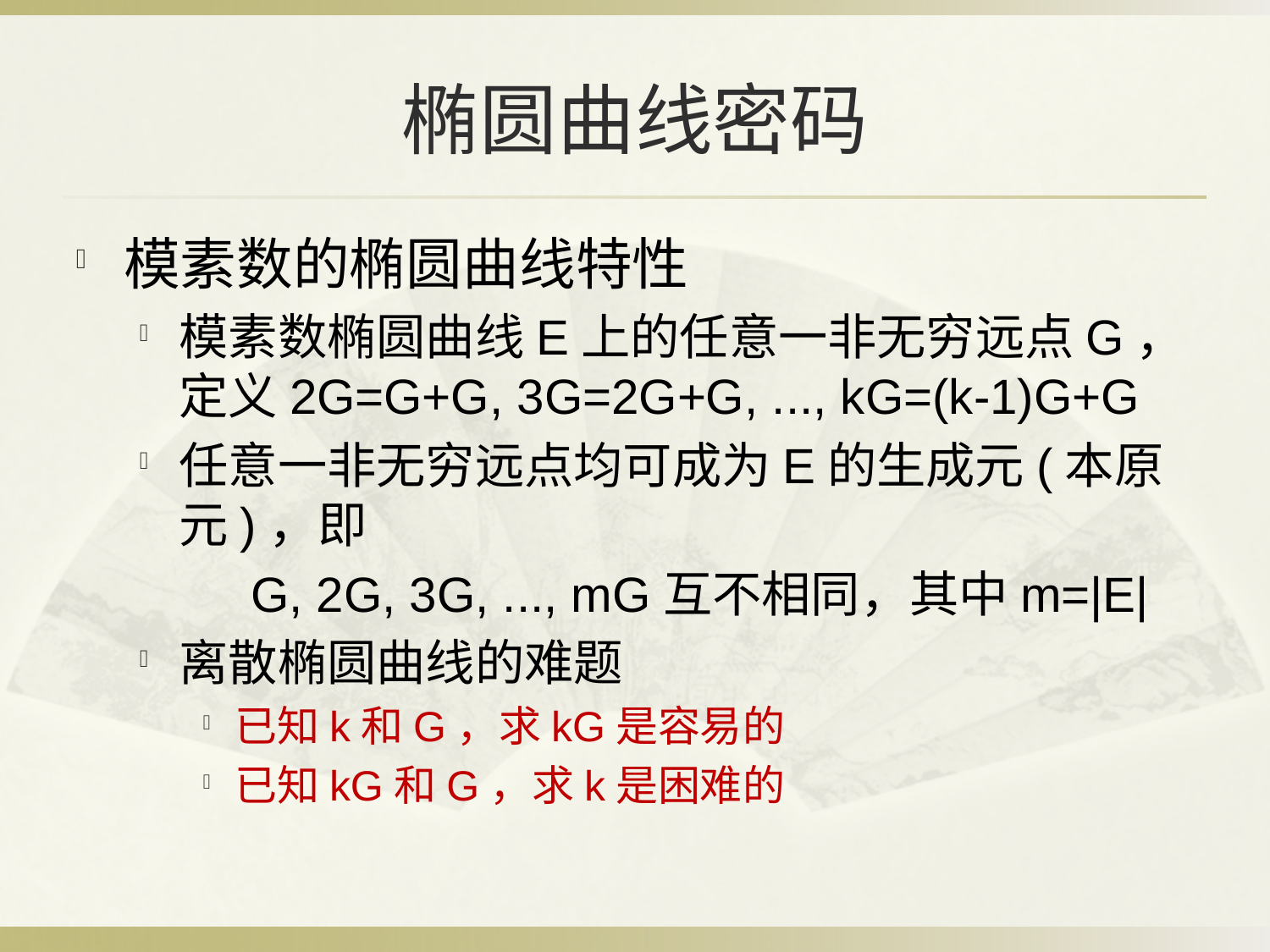

# 椭圆曲线密码
模素数的椭圆曲线特性
模素数椭圆曲线E上的任意一非无穷远点G，定义2G=G+G, 3G=2G+G, ..., kG=(k-1)G+G
任意一非无穷远点均可成为E的生成元(本原元)，即
		G, 2G, 3G, ..., mG互不相同，其中m=|E|
离散椭圆曲线的难题
已知k和G，求kG是容易的
已知kG和G，求k是困难的